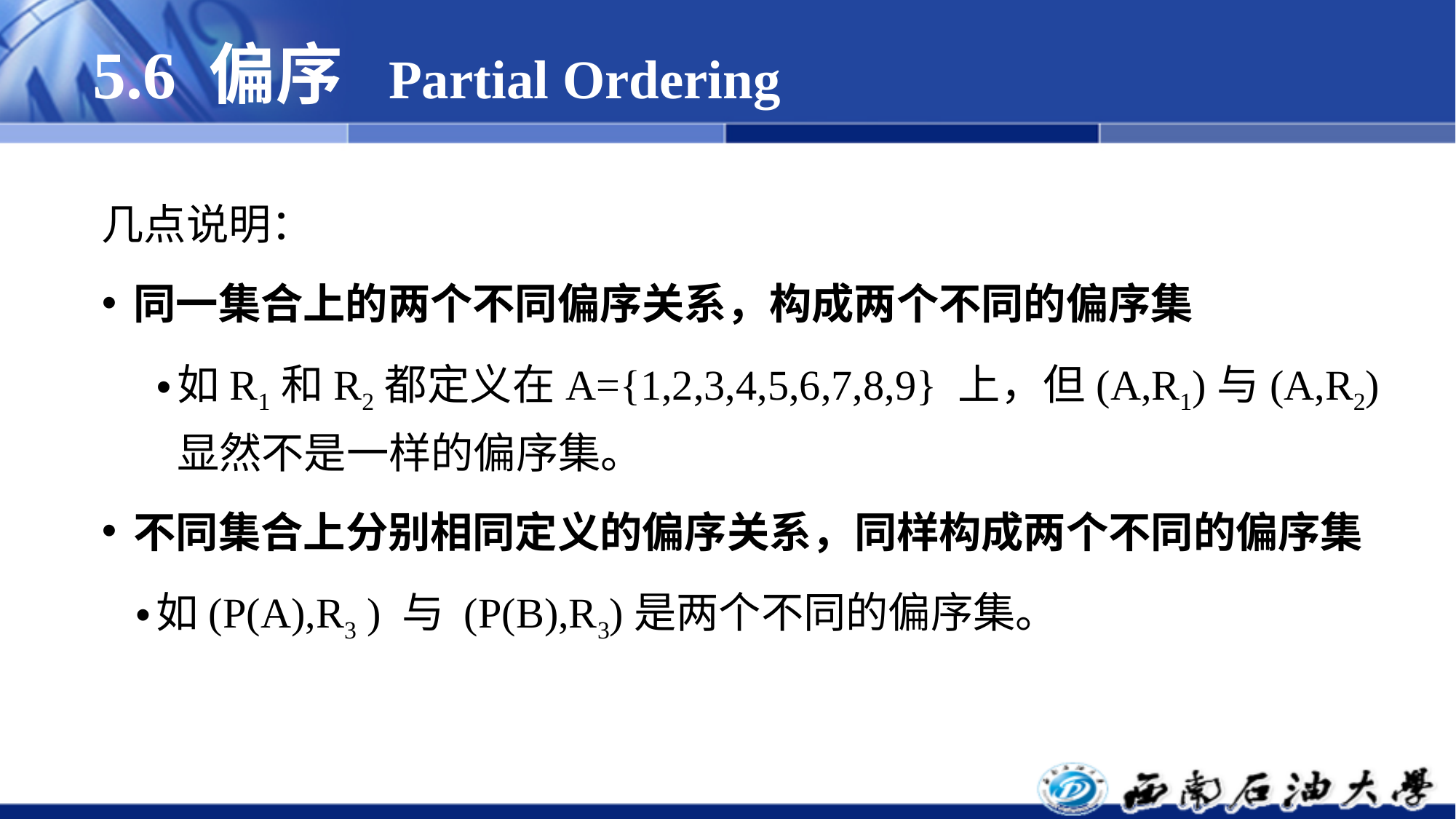

# 5.6 偏序  Partial Ordering
几点说明：
同一集合上的两个不同偏序关系，构成两个不同的偏序集
如R1和R2都定义在A={1,2,3,4,5,6,7,8,9} 上，但(A,R1)与(A,R2)显然不是一样的偏序集。
不同集合上分别相同定义的偏序关系，同样构成两个不同的偏序集
如(P(A),R3 ) 与 (P(B),R3)是两个不同的偏序集。